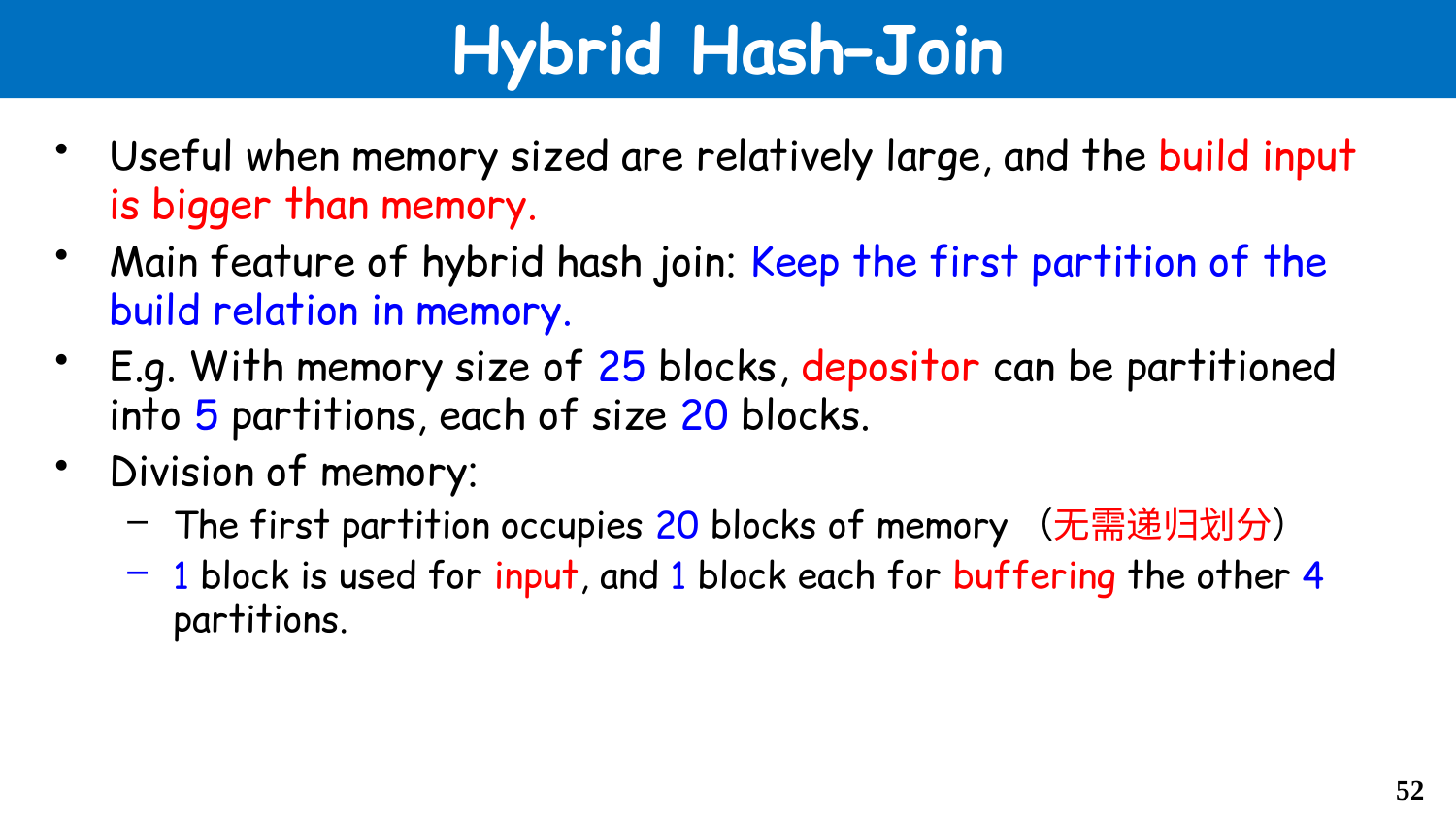

# Hybrid Hash–Join
Useful when memory sized are relatively large, and the build input is bigger than memory.
Main feature of hybrid hash join: Keep the first partition of the build relation in memory.
E.g. With memory size of 25 blocks, depositor can be partitioned into 5 partitions, each of size 20 blocks.
Division of memory:
The first partition occupies 20 blocks of memory（无需递归划分）
1 block is used for input, and 1 block each for buffering the other 4 partitions.